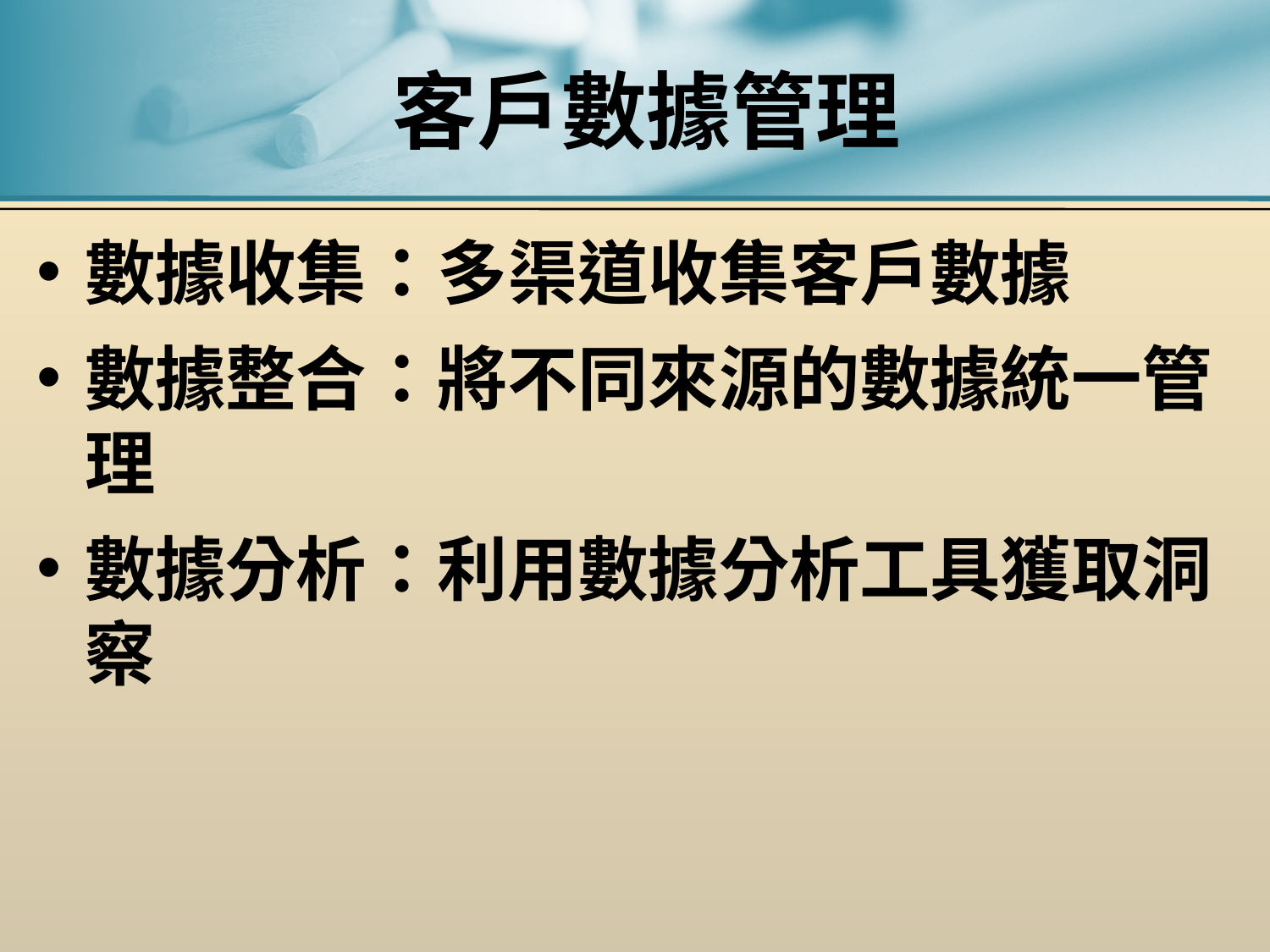

# 客戶數據管理
數據收集：多渠道收集客戶數據
數據整合：將不同來源的數據統一管理
數據分析：利用數據分析工具獲取洞察